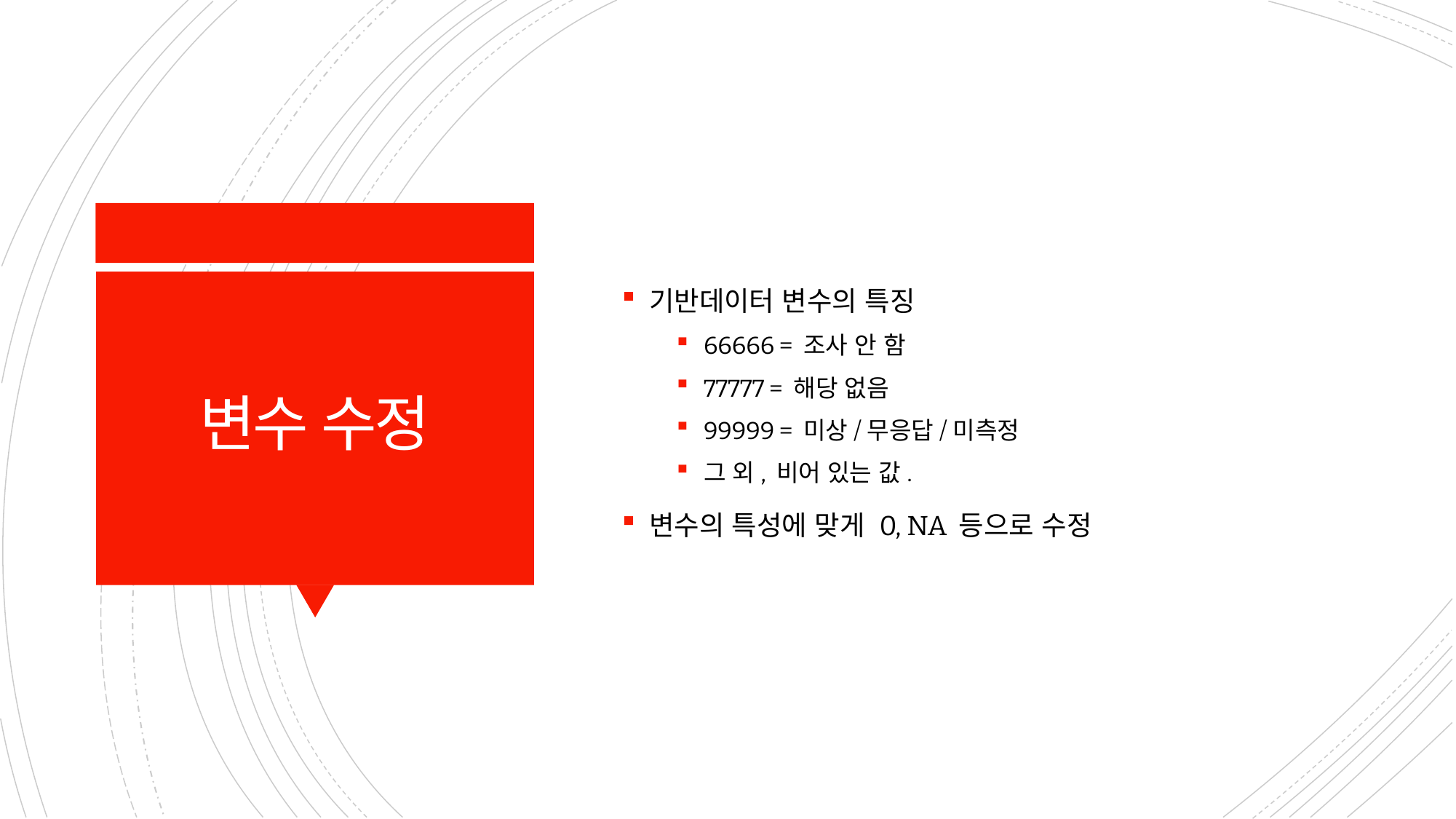

기반데이터 변수의 특징
66666 = 조사 안 함
77777 = 해당 없음
99999 = 미상/무응답/미측정
그 외, 비어 있는 값.
변수의 특성에 맞게 0, NA 등으로 수정
# 변수 수정